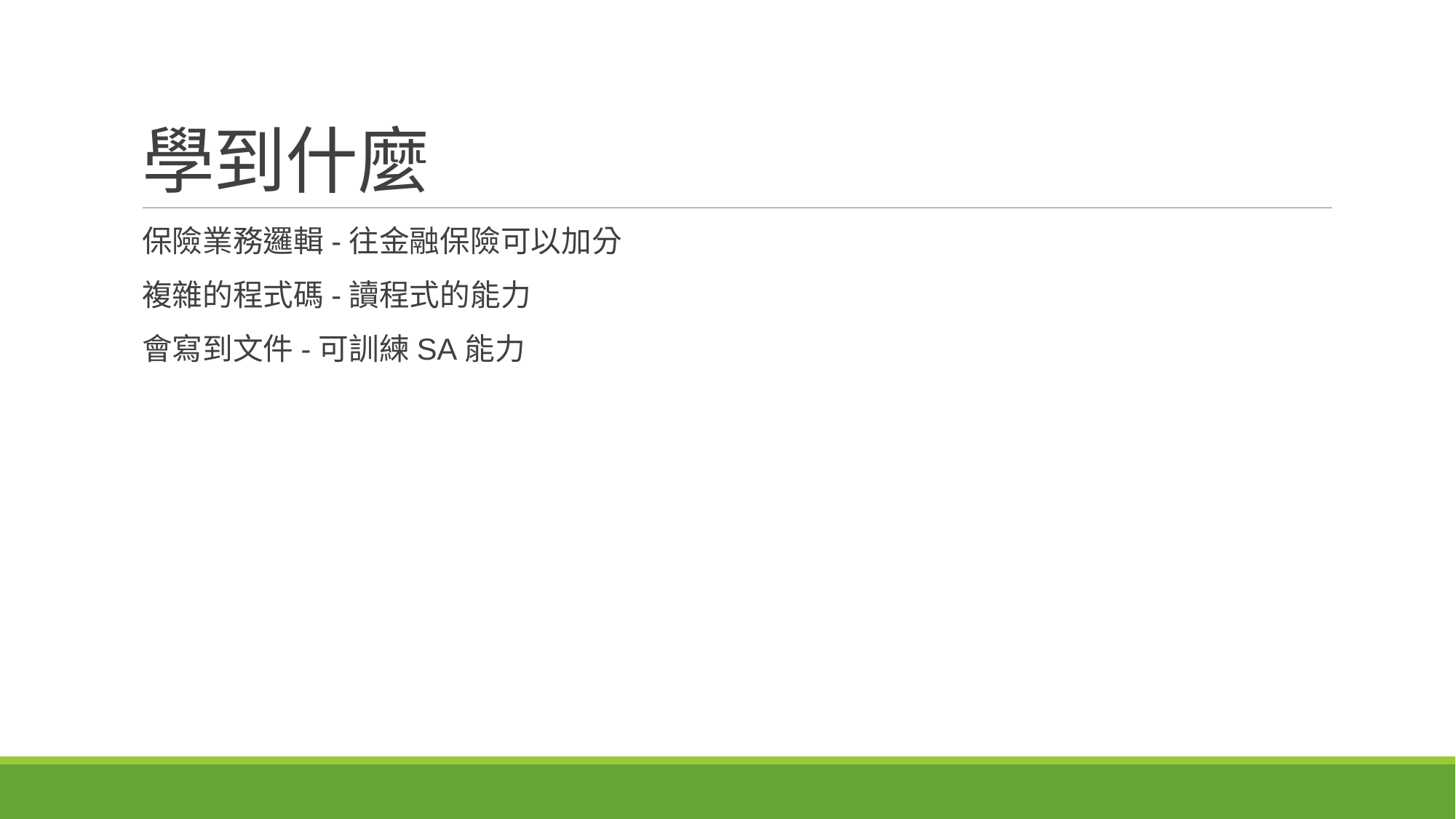

# 學到什麼
保險業務邏輯-往金融保險可以加分
複雜的程式碼-讀程式的能力
會寫到文件-可訓練SA能力